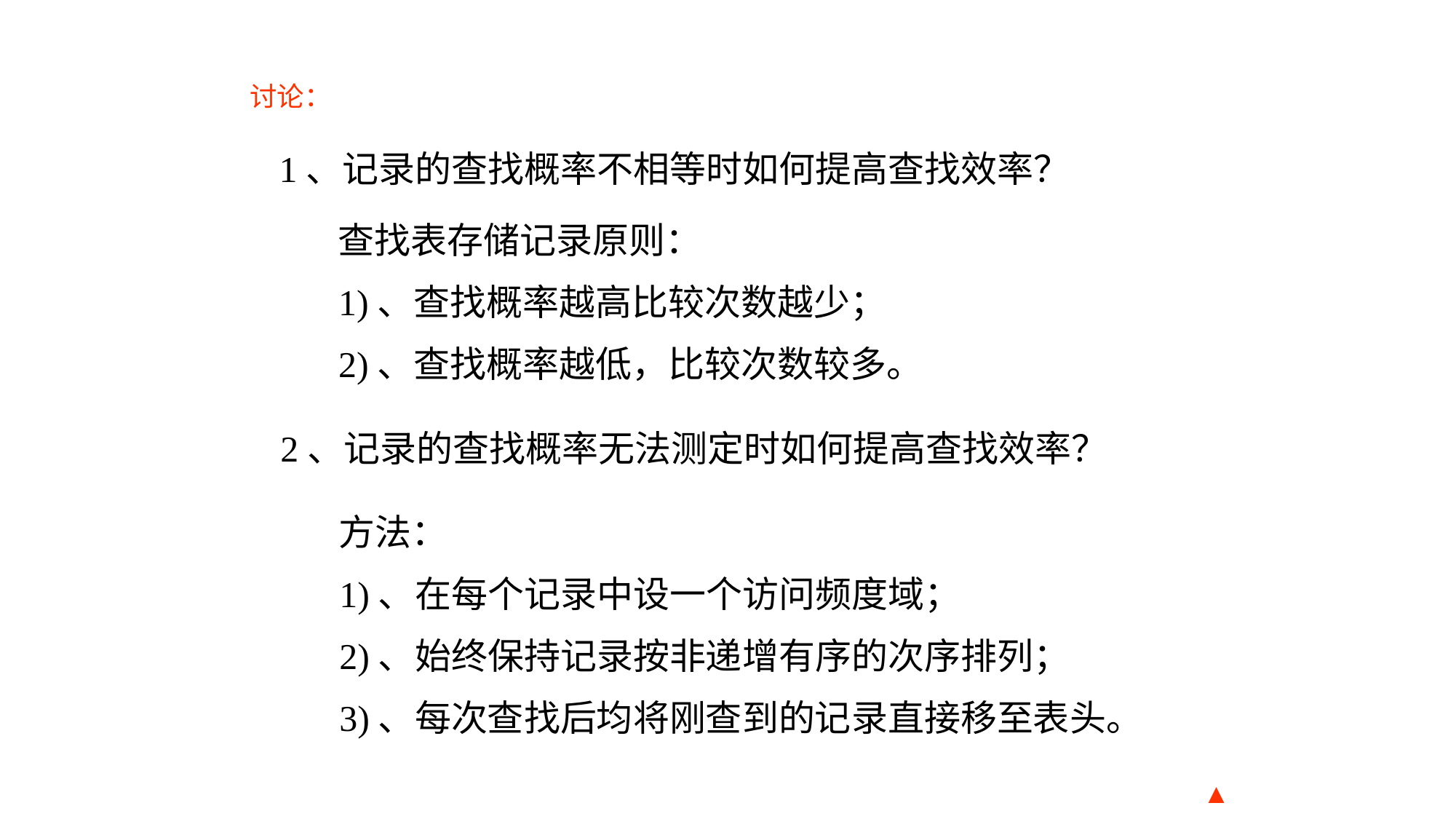

讨论：
    1、记录的查找概率不相等时如何提高查找效率？
          查找表存储记录原则：
          1)、查找概率越高比较次数越少；
          2)、查找概率越低，比较次数较多。
    2、记录的查找概率无法测定时如何提高查找效率？
          方法：
          1)、在每个记录中设一个访问频度域；
          2)、始终保持记录按非递增有序的次序排列；
          3)、每次查找后均将刚查到的记录直接移至表头。
▲